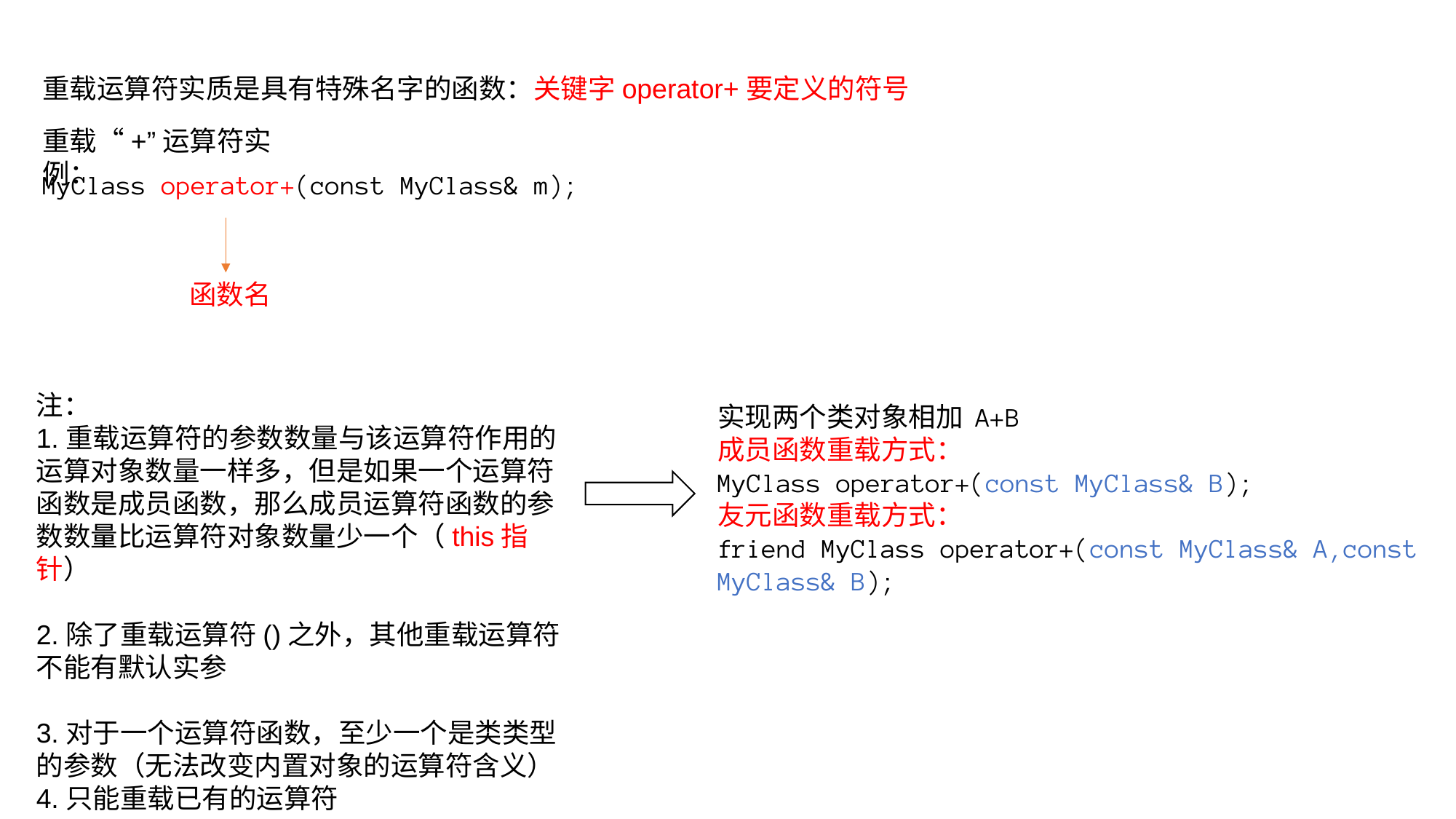

重载运算符实质是具有特殊名字的函数：关键字operator+要定义的符号
重载“+”运算符实例：
MyClass operator+(const MyClass& m);
函数名
注：
1.重载运算符的参数数量与该运算符作用的运算对象数量一样多，但是如果一个运算符函数是成员函数，那么成员运算符函数的参数数量比运算符对象数量少一个（this指针）

2.除了重载运算符()之外，其他重载运算符不能有默认实参

3.对于一个运算符函数，至少一个是类类型的参数（无法改变内置对象的运算符含义）
4.只能重载已有的运算符

实现两个类对象相加 A+B
成员函数重载方式：
MyClass operator+(const MyClass& B);
友元函数重载方式：
friend MyClass operator+(const MyClass& A,const MyClass& B);